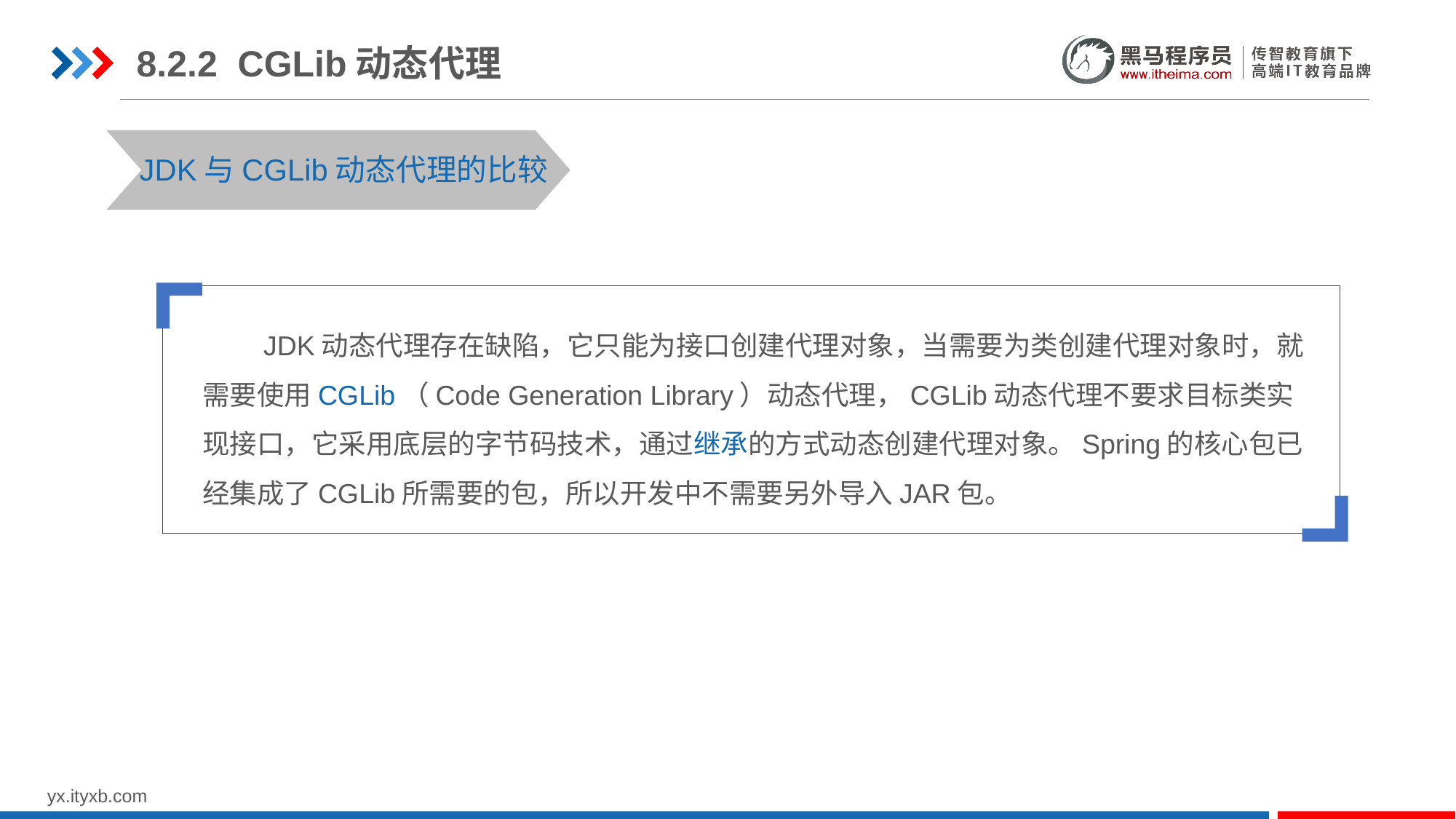

8.2.2  CGLib动态代理

JDK与CGLib动态代理的比较

        JDK动态代理存在缺陷，它只能为接口创建代理对象，当需要为类创建代理对象时，就需要使用CGLib（Code Generation Library）动态代理，CGLib动态代理不要求目标类实现接口，它采用底层的字节码技术，通过继承的方式动态创建代理对象。Spring的核心包已经集成了CGLib所需要的包，所以开发中不需要另外导入JAR包。